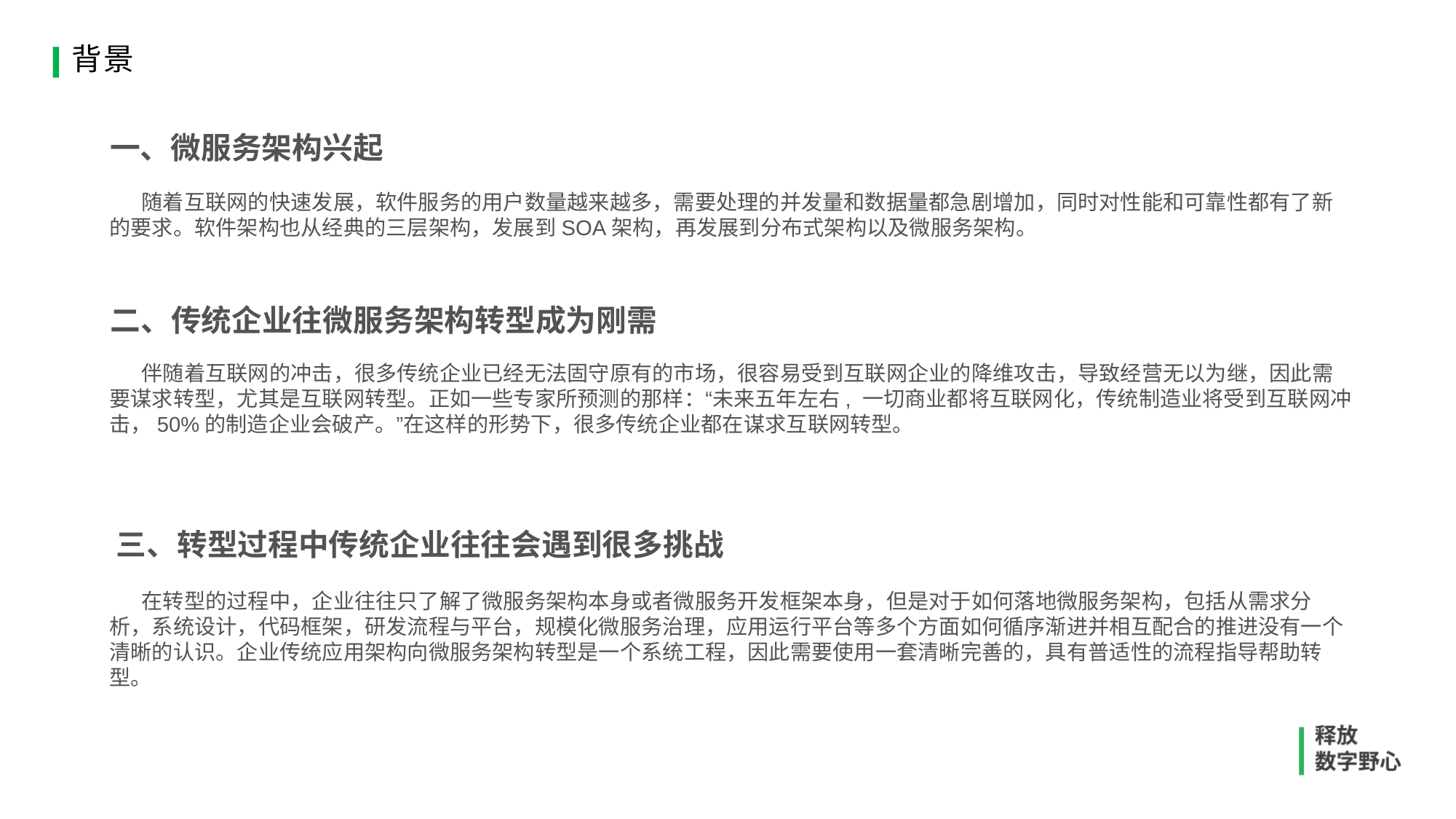

# 背景
    一、微服务架构兴起
随着互联网的快速发展，软件服务的用户数量越来越多，需要处理的并发量和数据量都急剧增加，同时对性能和可靠性都有了新的要求。软件架构也从经典的三层架构，发展到SOA架构，再发展到分布式架构以及微服务架构。
   二、传统企业往微服务架构转型成为刚需
伴随着互联网的冲击，很多传统企业已经无法固守原有的市场，很容易受到互联网企业的降维攻击，导致经营无以为继，因此需要谋求转型，尤其是互联网转型。正如一些专家所预测的那样：“未来五年左右, 一切商业都将互联网化，传统制造业将受到互联网冲击，50%的制造企业会破产。”在这样的形势下，很多传统企业都在谋求互联网转型。
   三、转型过程中传统企业往往会遇到很多挑战
在转型的过程中，企业往往只了解了微服务架构本身或者微服务开发框架本身，但是对于如何落地微服务架构，包括从需求分析，系统设计，代码框架，研发流程与平台，规模化微服务治理，应用运行平台等多个方面如何循序渐进并相互配合的推进没有一个清晰的认识。企业传统应用架构向微服务架构转型是一个系统工程，因此需要使用一套清晰完善的，具有普适性的流程指导帮助转型。